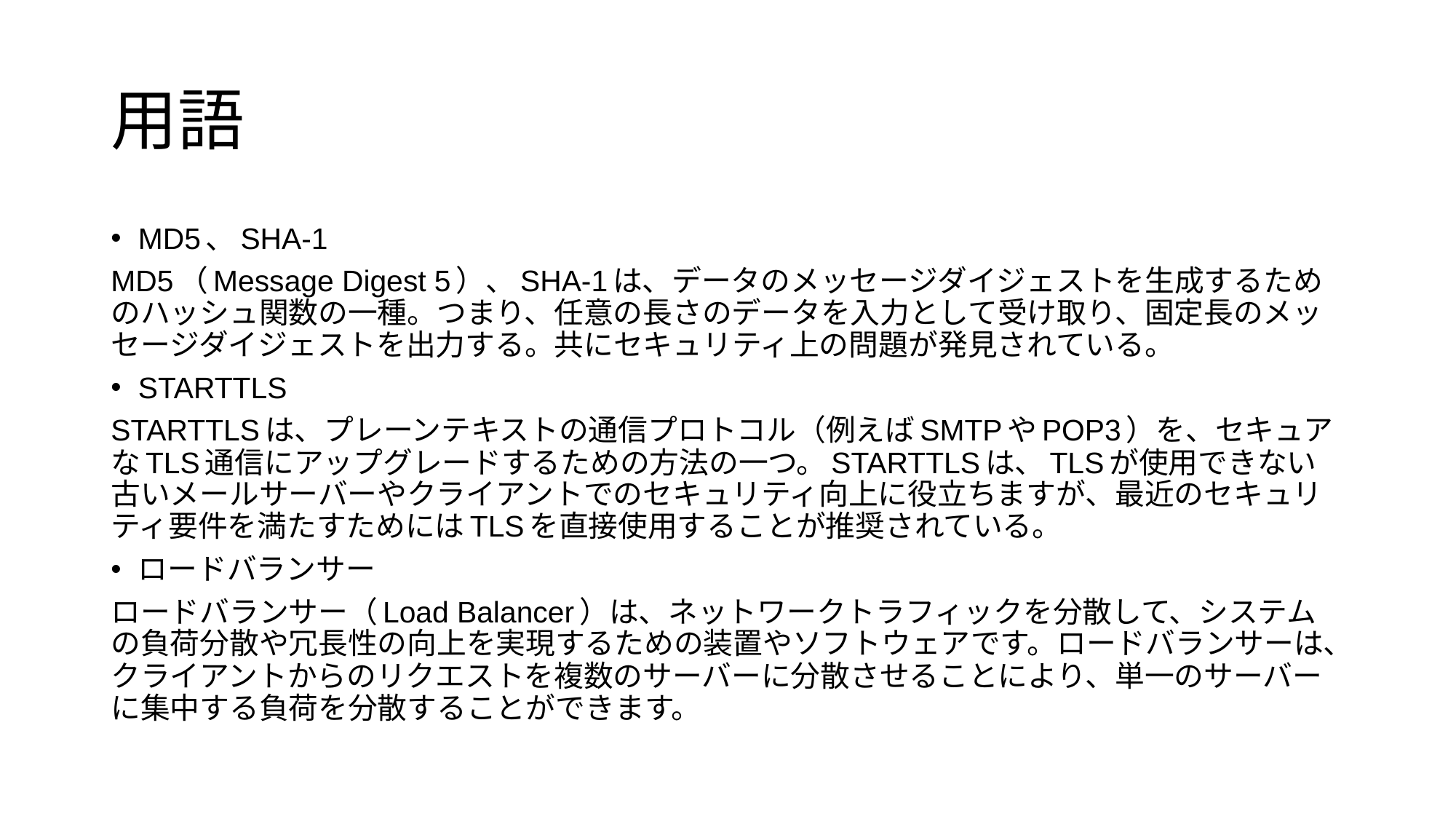

# 用語
MD5、SHA-1
MD5（Message Digest 5）、SHA-1は、データのメッセージダイジェストを生成するためのハッシュ関数の一種。つまり、任意の長さのデータを入力として受け取り、固定長のメッセージダイジェストを出力する。共にセキュリティ上の問題が発見されている。
STARTTLS
STARTTLSは、プレーンテキストの通信プロトコル（例えばSMTPやPOP3）を、セキュアなTLS通信にアップグレードするための方法の一つ。STARTTLSは、TLSが使用できない古いメールサーバーやクライアントでのセキュリティ向上に役立ちますが、最近のセキュリティ要件を満たすためにはTLSを直接使用することが推奨されている。
ロードバランサー
ロードバランサー（Load Balancer）は、ネットワークトラフィックを分散して、システムの負荷分散や冗長性の向上を実現するための装置やソフトウェアです。ロードバランサーは、クライアントからのリクエストを複数のサーバーに分散させることにより、単一のサーバーに集中する負荷を分散することができます。